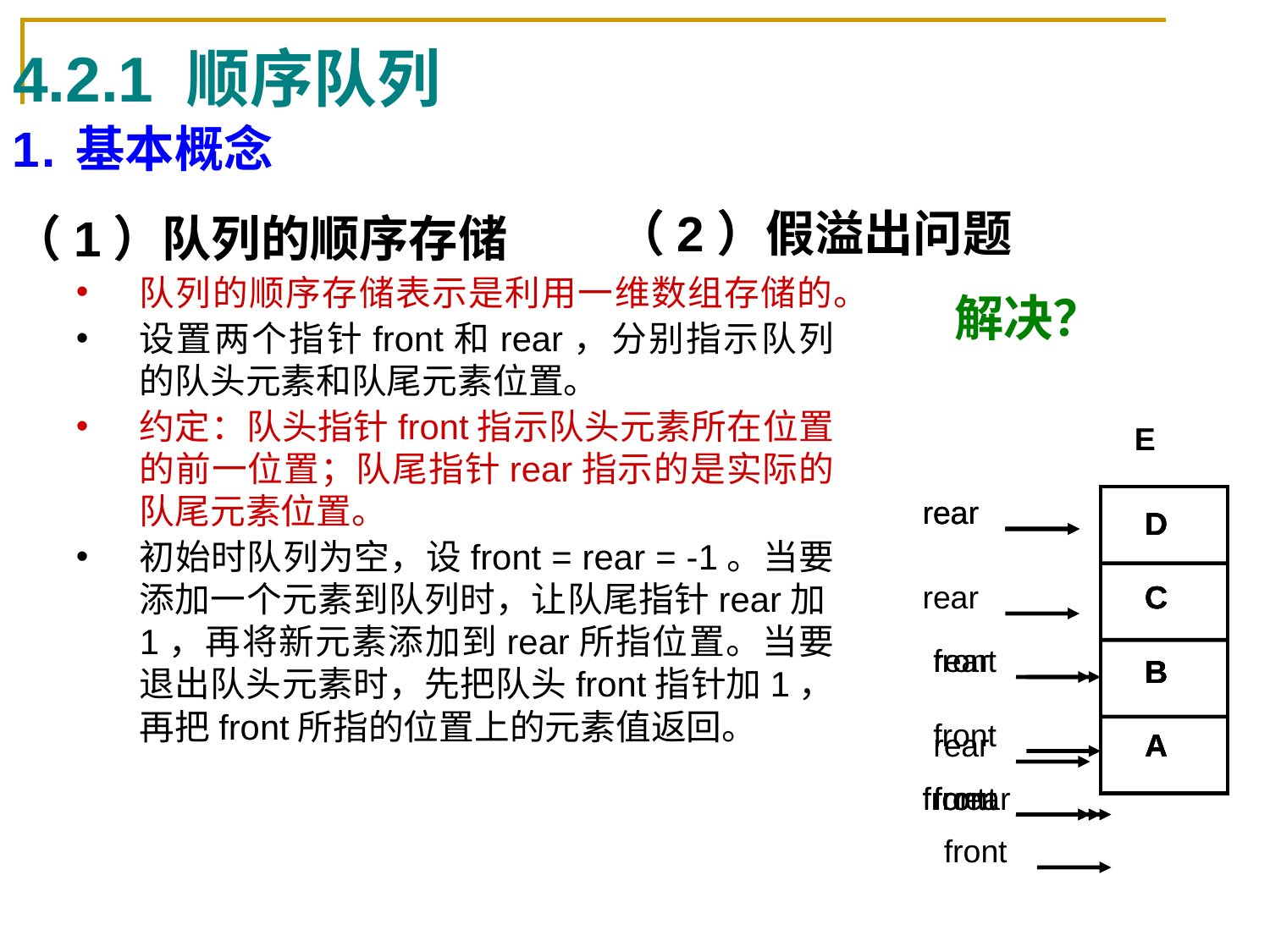

# 4.2.1 顺序队列
基本概念
（1）队列的顺序存储
队列的顺序存储表示是利用一维数组存储的。
设置两个指针front和rear，分别指示队列的队头元素和队尾元素位置。
约定：队头指针front指示队头元素所在位置的前一位置；队尾指针rear指示的是实际的队尾元素位置。
初始时队列为空，设front = rear = -1。当要添加一个元素到队列时，让队尾指针rear加1，再将新元素添加到rear所指位置。当要退出队头元素时，先把队头front指针加1，再把front所指的位置上的元素值返回。
（2）假溢出问题
解决？
E
rear

D
front

C
B
A
rear

D
C
B
front

rear

D
C
front

rear

C
front

B
A
rear

front

B
A
rear

front

A
rear

front